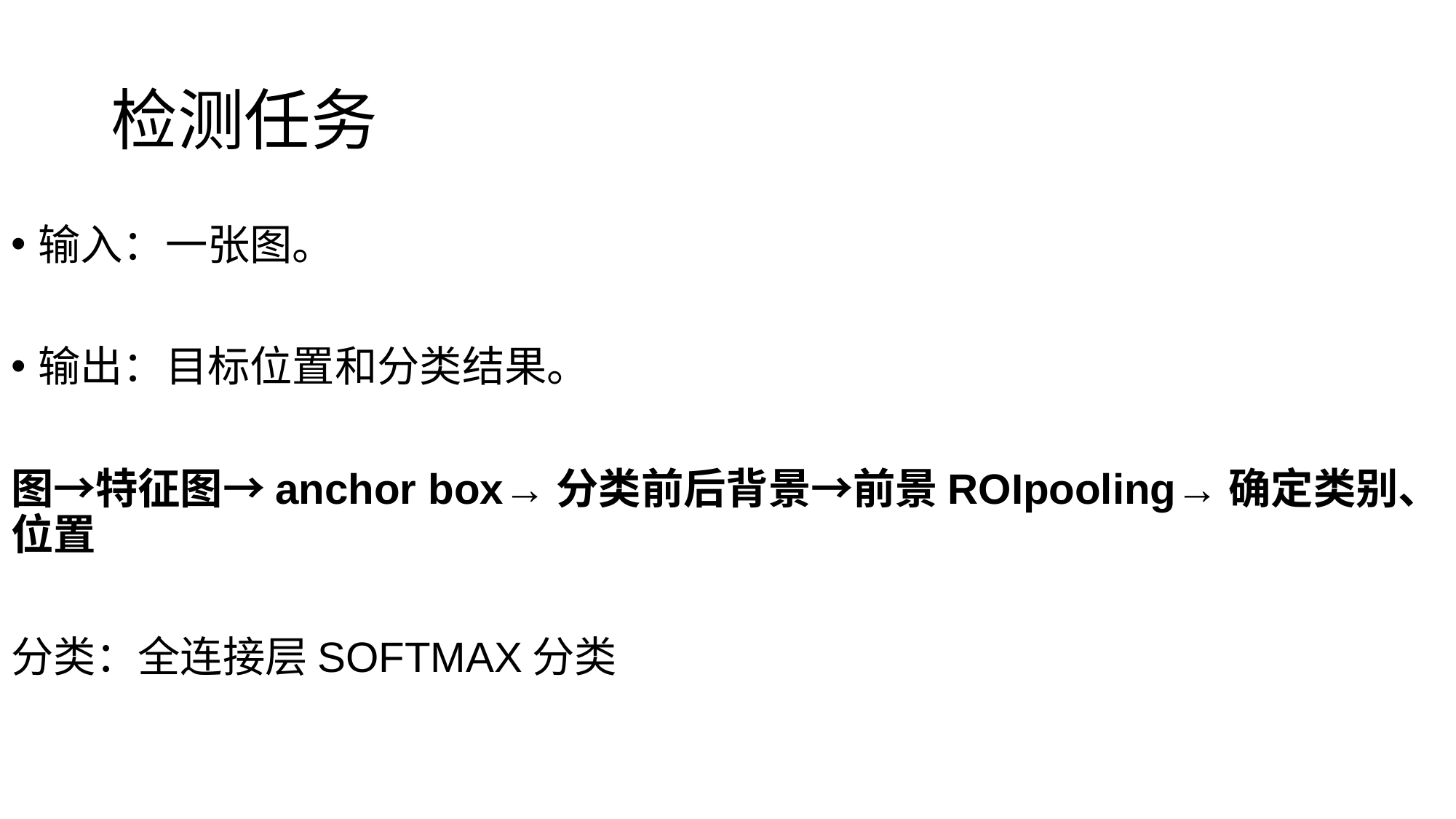

# 检测任务
输入：一张图。

输出：目标位置和分类结果。

图→特征图→anchor box→分类前后背景→前景ROIpooling→确定类别、位置

分类：全连接层SOFTMAX分类